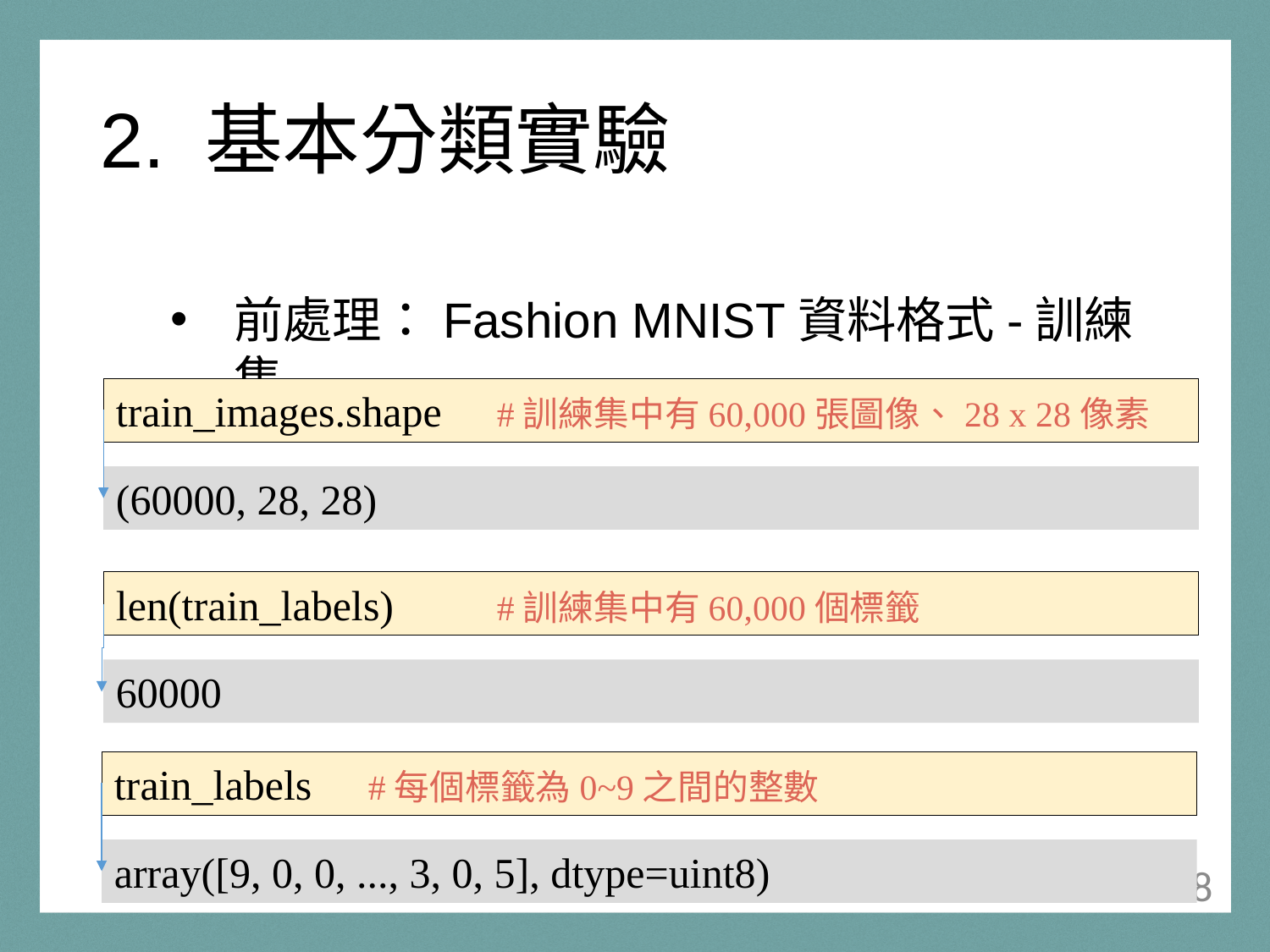

# 2. 基本分類實驗
前處理：Fashion MNIST資料格式-訓練集
train_images.shape	#訓練集中有60,000張圖像、28 x 28像素
(60000, 28, 28)
len(train_labels)	#訓練集中有60,000個標籤
60000
train_labels	#每個標籤為0~9之間的整數
array([9, 0, 0, ..., 3, 0, 5], dtype=uint8)
8